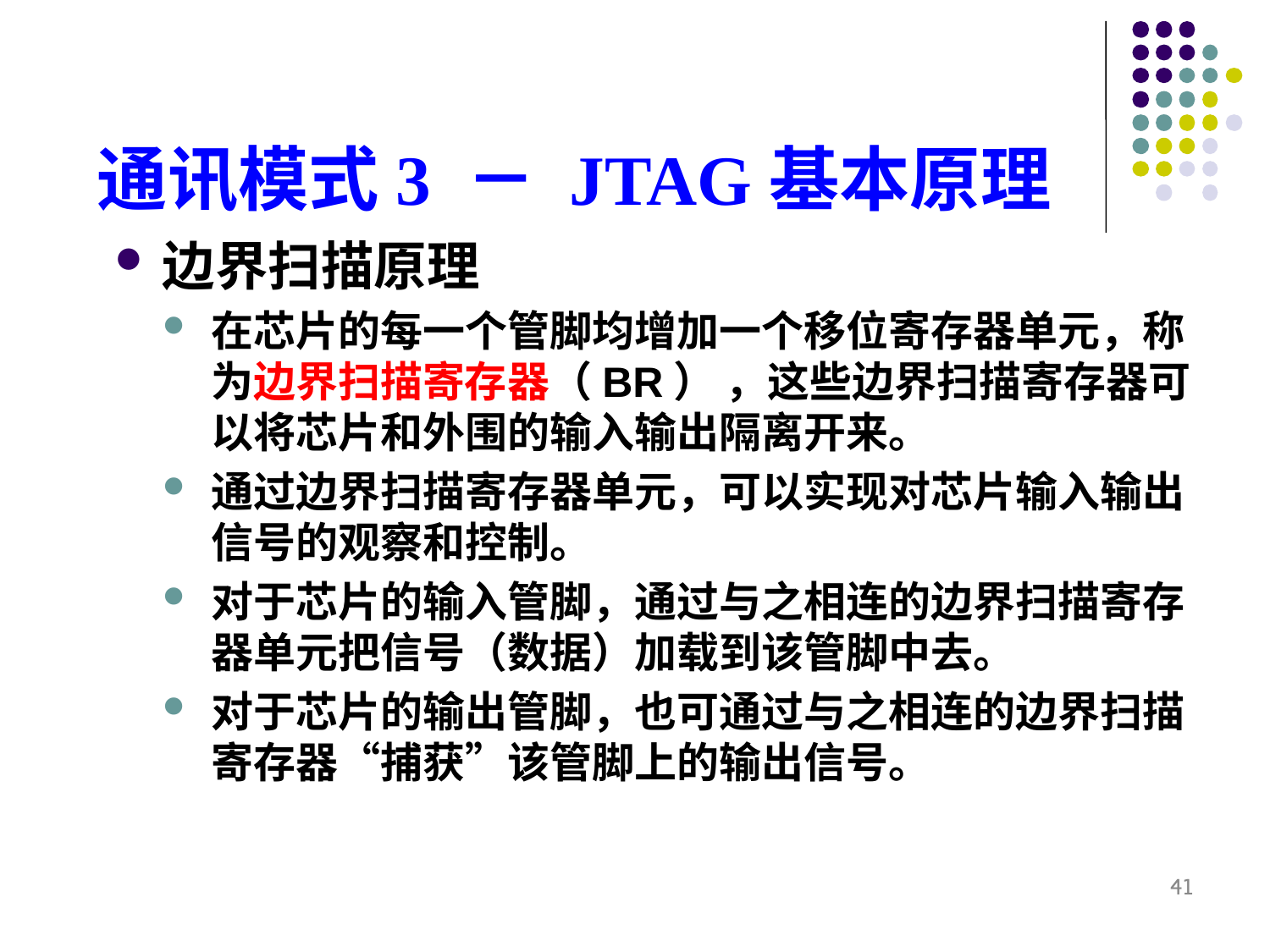

# 通讯模式3 － JTAG基本原理
边界扫描原理
在芯片的每一个管脚均增加一个移位寄存器单元，称为边界扫描寄存器（BR） ，这些边界扫描寄存器可以将芯片和外围的输入输出隔离开来。
通过边界扫描寄存器单元，可以实现对芯片输入输出信号的观察和控制。
对于芯片的输入管脚，通过与之相连的边界扫描寄存器单元把信号（数据）加载到该管脚中去。
对于芯片的输出管脚，也可通过与之相连的边界扫描寄存器“捕获”该管脚上的输出信号。
41